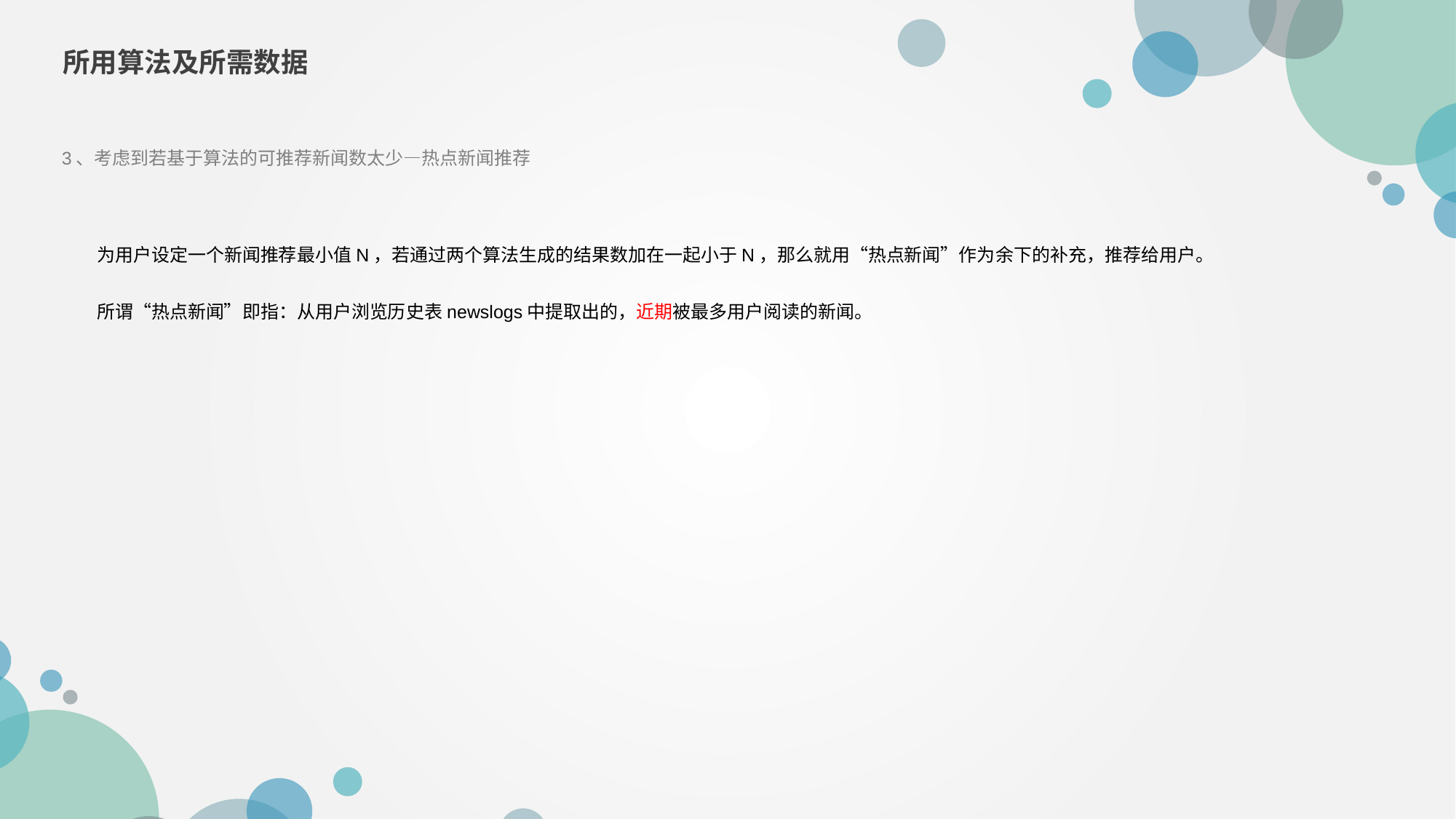

所用算法及所需数据
3、考虑到若基于算法的可推荐新闻数太少—热点新闻推荐
为用户设定一个新闻推荐最小值N，若通过两个算法生成的结果数加在一起小于N，那么就用“热点新闻”作为余下的补充，推荐给用户。

所谓“热点新闻”即指：从用户浏览历史表newslogs中提取出的，近期被最多用户阅读的新闻。